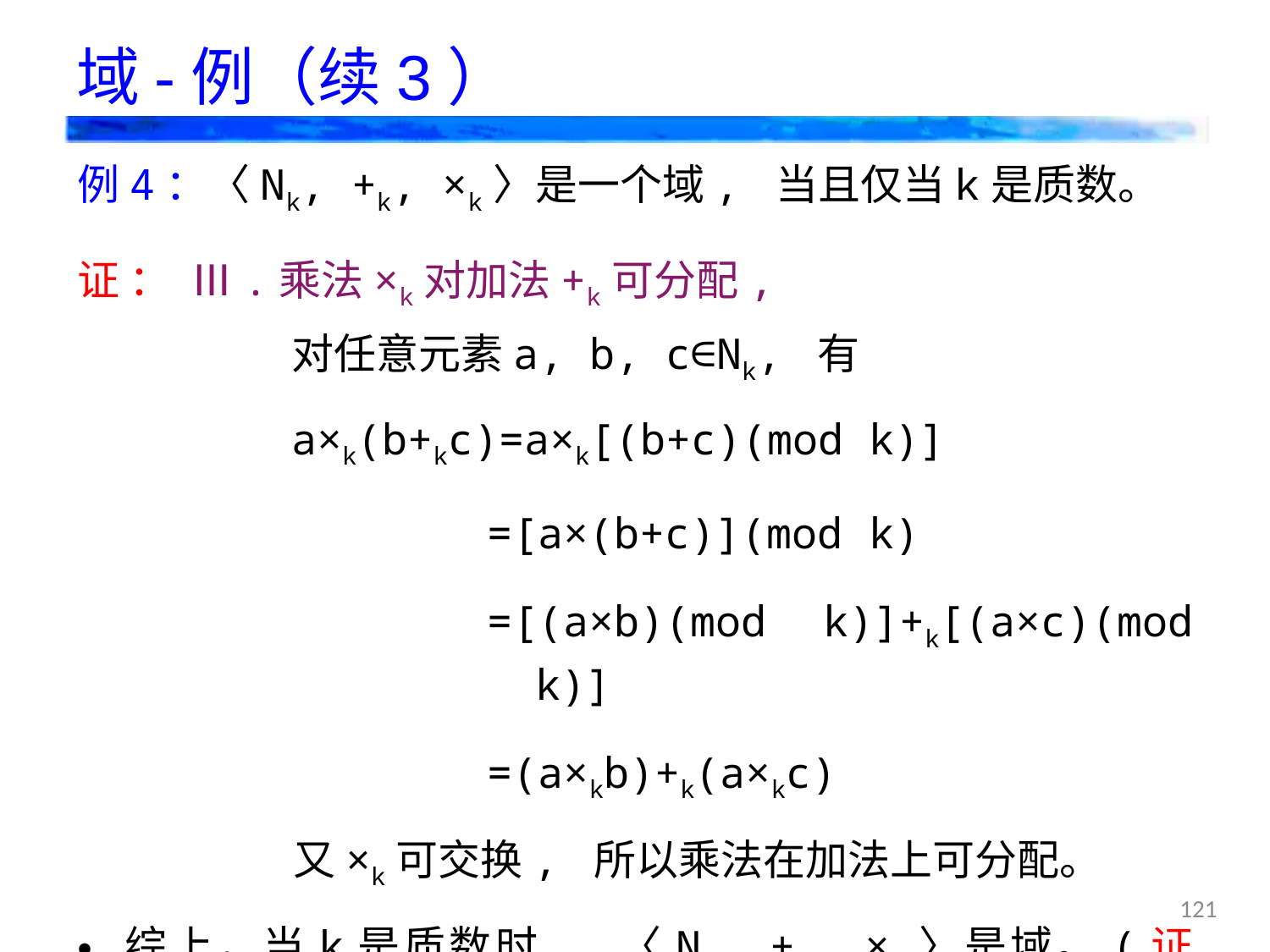

# 域-例（续3）
例4：〈Nk, +k, ×k〉是一个域, 当且仅当k是质数。
证 ：  Ⅲ.乘法×k对加法+k可分配,
对任意元素a, b, c∈Nk, 有
a×k(b+kc)=a×k[(b+c)(mod k)]
=[a×(b+c)](mod k)
=[(a×b)(mod k)]+k[(a×c)(mod k)]
=(a×kb)+k(a×kc)
又×k可交换, 所以乘法在加法上可分配。
综上，当k是质数时, 〈Nk, +k, ×k〉是域。(证毕)

121